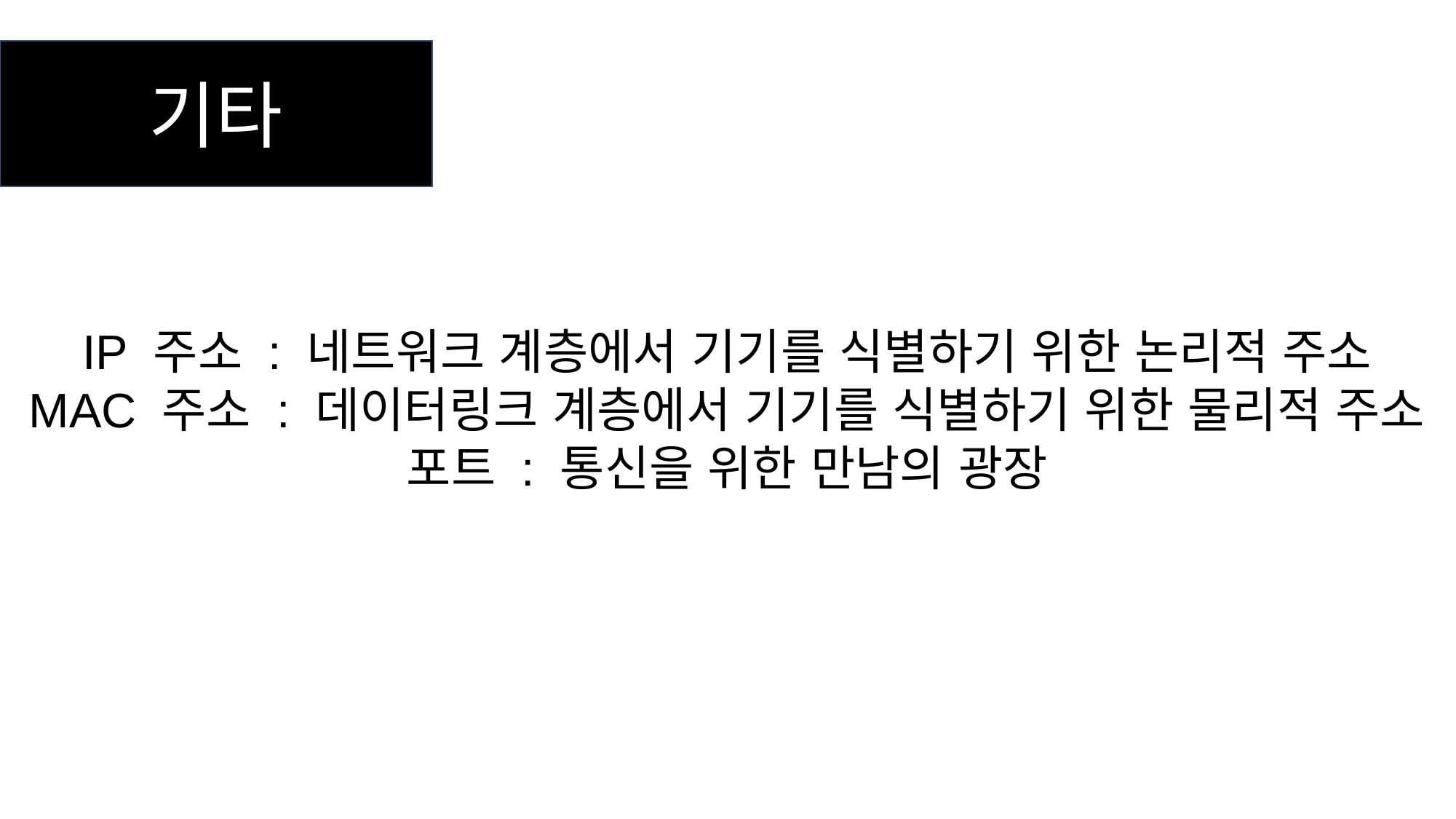

기타
IP 주소 : 네트워크 계층에서 기기를 식별하기 위한 논리적 주소
MAC 주소 : 데이터링크 계층에서 기기를 식별하기 위한 물리적 주소
포트 : 통신을 위한 만남의 광장